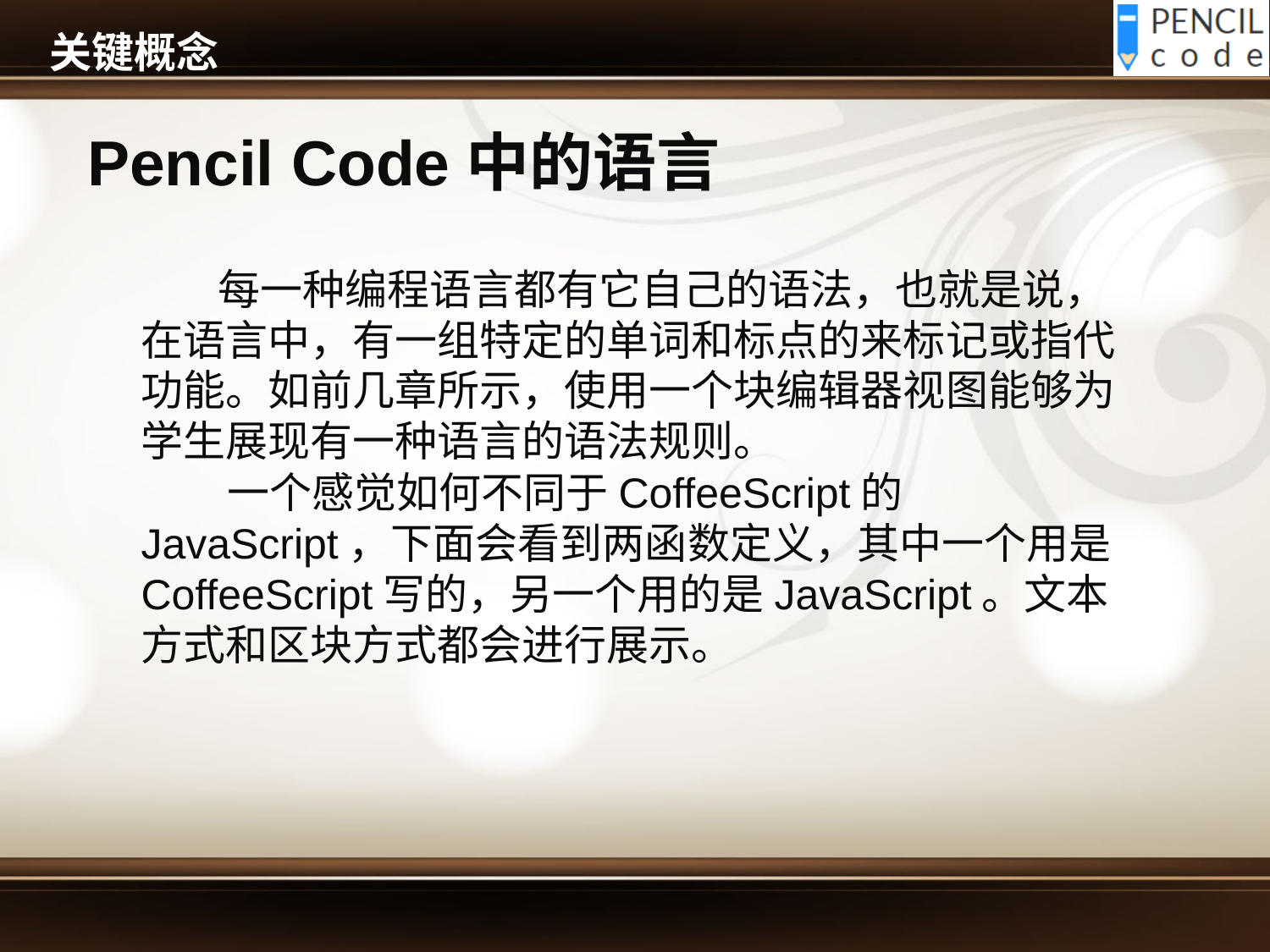

# 关键概念
Pencil Code中的语言
       每一种编程语言都有它自己的语法，也就是说，在语言中，有一组特定的单词和标点的来标记或指代功能。如前几章所示，使用一个块编辑器视图能够为学生展现有一种语言的语法规则。
        一个感觉如何不同于CoffeeScript的JavaScript，下面会看到两函数定义，其中一个用是CoffeeScript写的，另一个用的是JavaScript。文本方式和区块方式都会进行展示。